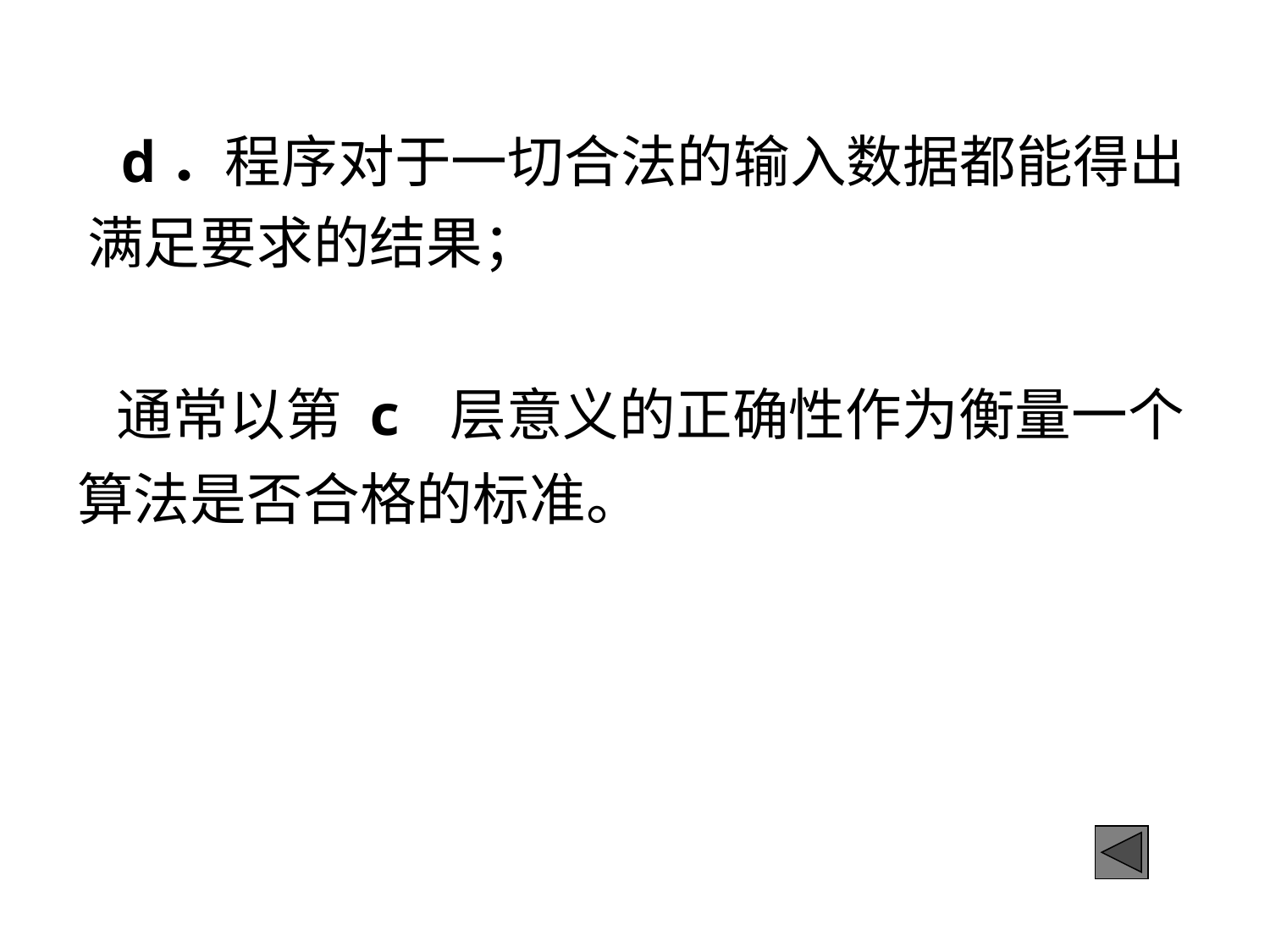

d．程序对于一切合法的输入数据都能得出满足要求的结果；
  通常以第 c 层意义的正确性作为衡量一个算法是否合格的标准。